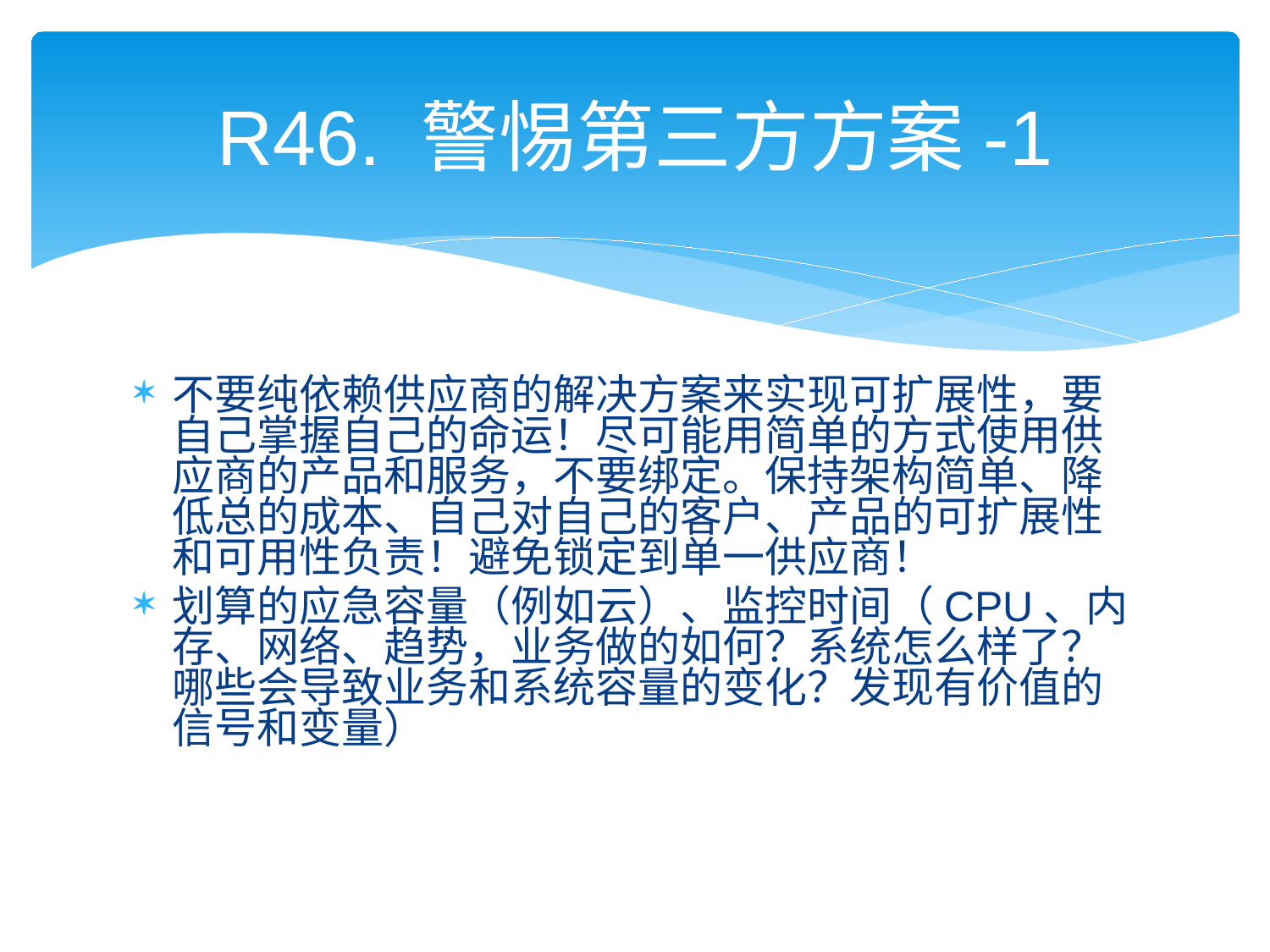

# R46. 警惕第三方方案-1
不要纯依赖供应商的解决方案来实现可扩展性，要自己掌握自己的命运！尽可能用简单的方式使用供应商的产品和服务，不要绑定。保持架构简单、降低总的成本、自己对自己的客户、产品的可扩展性和可用性负责！避免锁定到单一供应商！
划算的应急容量（例如云）、监控时间（CPU、内存、网络、趋势，业务做的如何？系统怎么样了？哪些会导致业务和系统容量的变化？发现有价值的信号和变量）